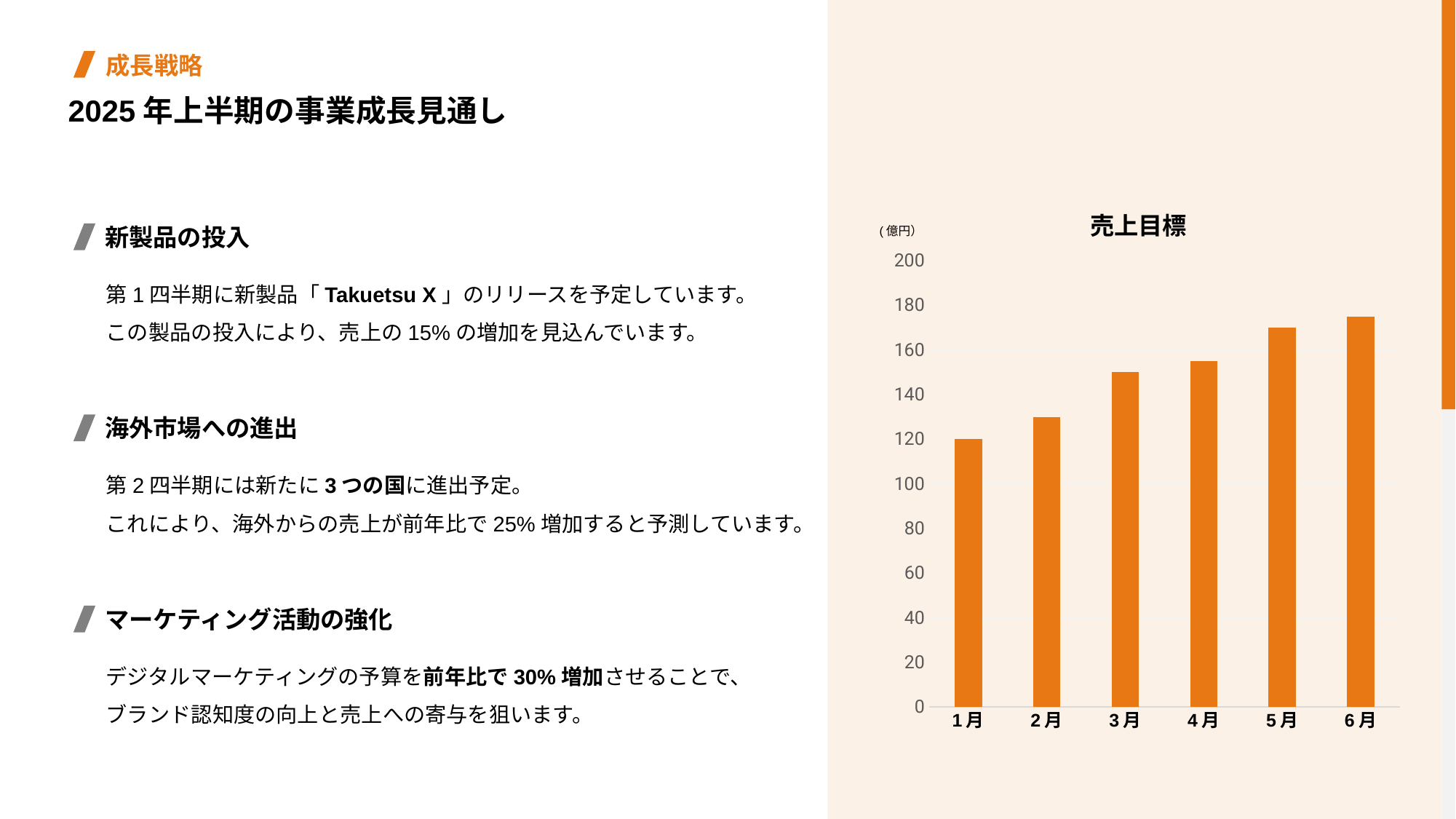

成長戦略

2025年上半期の事業成長見通し

### Chart: 売上目標

| Category | 売上目標 |
|---|---|
| 1月 | 120.0 |
| 2月 | 130.0 |
| 3月 | 150.0 |
| 4月 | 155.0 |
| 5月 | 170.0 |
| 6月 | 175.0 |
(億円）
新製品の投入

第1四半期に新製品「Takuetsu X」のリリースを予定しています。
この製品の投入により、売上の15%の増加を見込んでいます。

海外市場への進出

第2四半期には新たに3つの国に進出予定。
これにより、海外からの売上が前年比で25%増加すると予測しています。
マーケティング活動の強化

デジタルマーケティングの予算を前年比で30%増加させることで、
ブランド認知度の向上と売上への寄与を狙います。